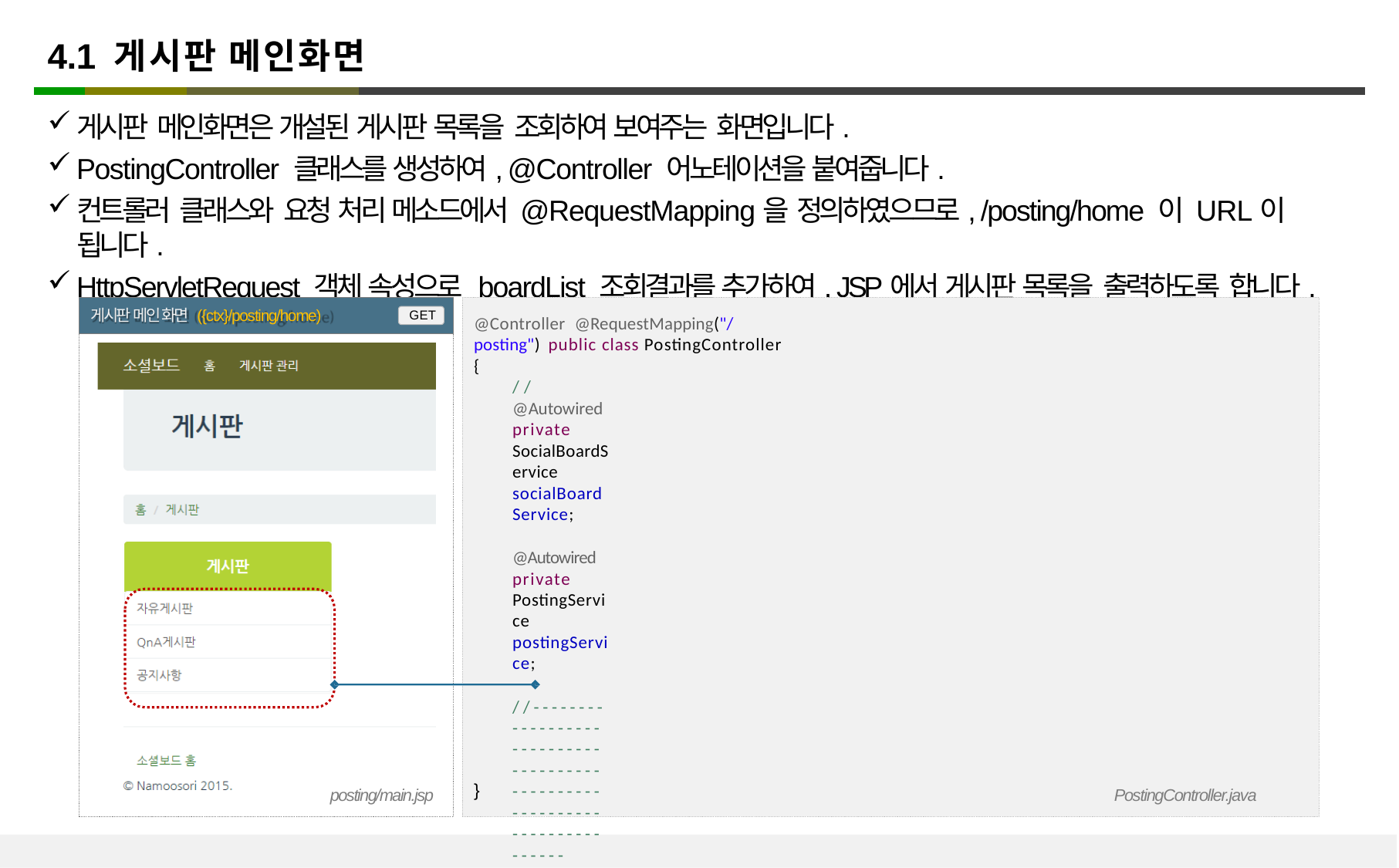

# 4.1 게시판 메인화면
게시판 메인화면은 개설된  게시판  목록을  조회하여 보여주는 화면입니다.
PostingController 클래스를 생성하여, @Controller 어노테이션을 붙여줍니다.
컨트롤러 클래스와  요청 처리 메소드에서 @RequestMapping을 정의하였으므로, /posting/home 이 URL이 됩니다.
HttpServletRequest 객체 속성으로 boardList 조회결과를 추가하여, JSP에서 게시판  목록을  출력하도록 합니다.

게시판 메인 화면 ({ctx}/posting/home)
GET

@Controller  @RequestMapping("/posting")  public class PostingController {
//  @Autowired
private SocialBoardService socialBoardService;

@Autowired
private PostingService postingService;

//--------------------------------------------------------------------------
// 게시판 메인

@RequestMapping(value = "/home", method = RequestMethod.GET)  public String main(HttpServletRequest req) {
//
List<SocialBoard> socialBoards = socialBoardService.findAllSocialBoards();
req.setAttribute("boardList", socialBoards);

return "posting/main";
}
...

}
posting/main.jsp
PostingController.java